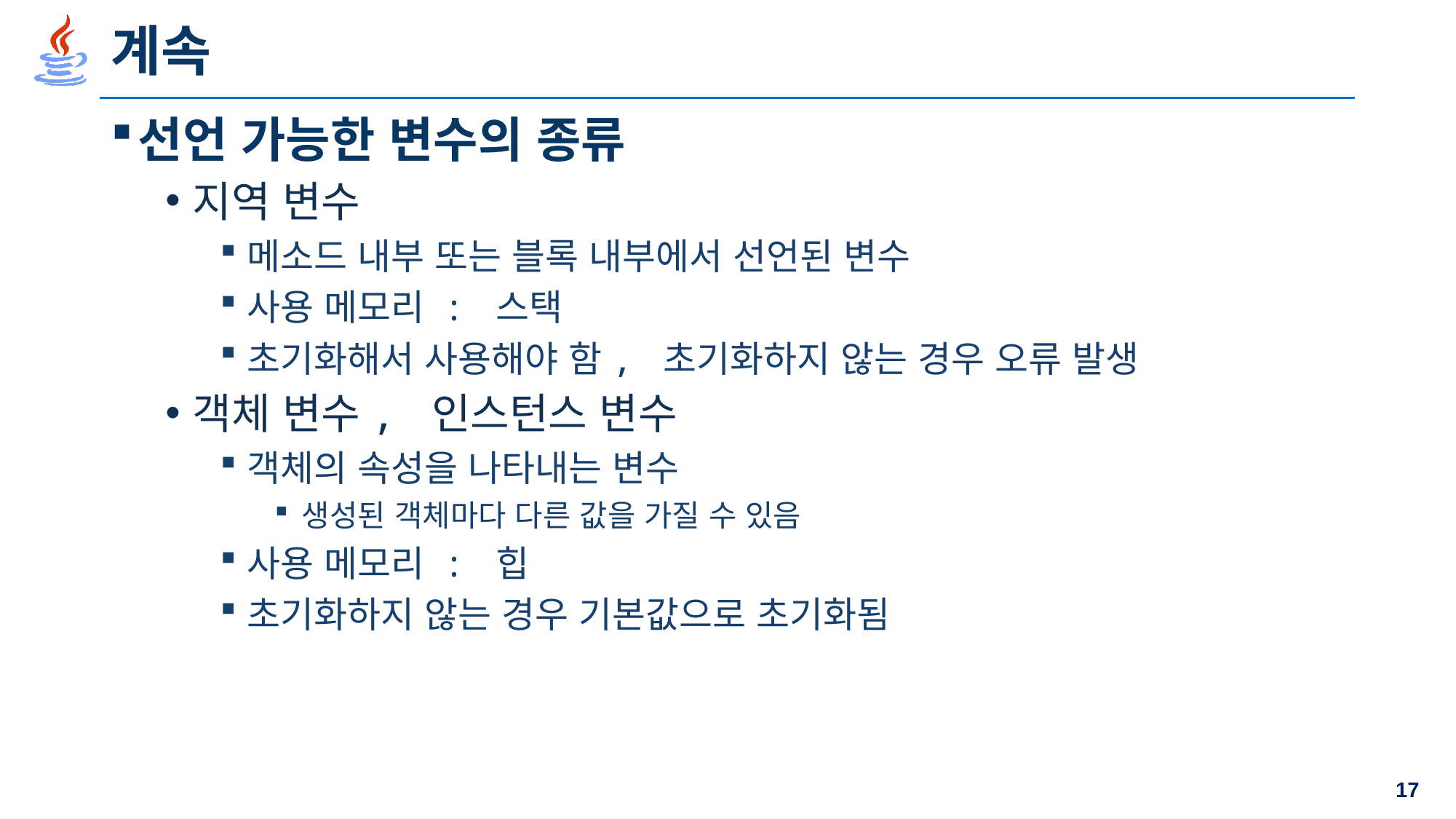

# 계속
선언 가능한 변수의 종류
지역 변수
메소드 내부 또는 블록 내부에서 선언된 변수
사용 메모리 : 스택
초기화해서 사용해야 함, 초기화하지 않는 경우 오류 발생
객체 변수, 인스턴스 변수
객체의 속성을 나타내는 변수
생성된 객체마다 다른 값을 가질 수 있음
사용 메모리 : 힙
초기화하지 않는 경우 기본값으로 초기화됨

17